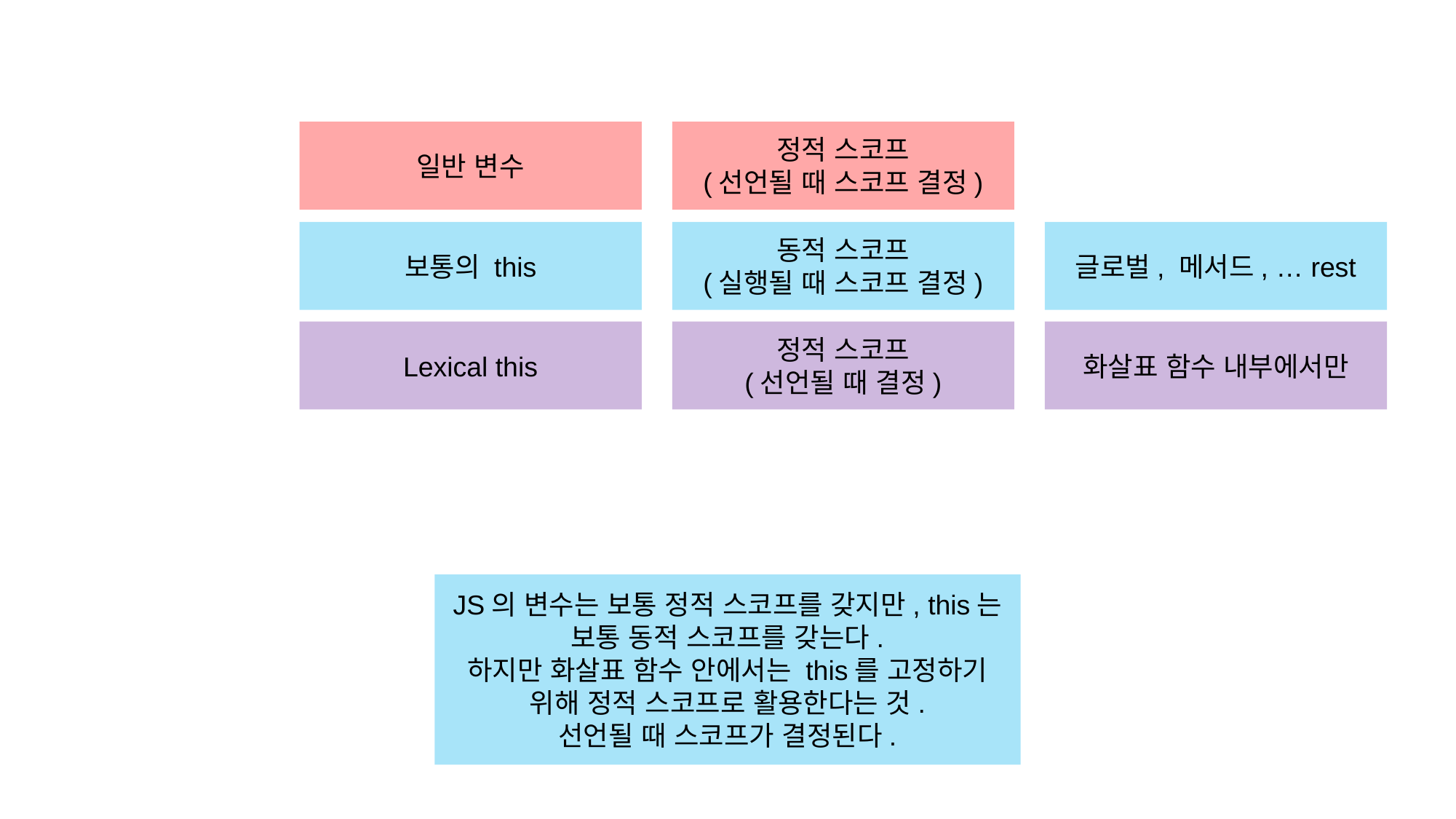

일반 변수
정적 스코프
(선언될 때 스코프 결정)
보통의 this
동적 스코프
(실행될 때 스코프 결정)
글로벌, 메서드, … rest
Lexical this
정적 스코프
(선언될 때 결정)
화살표 함수 내부에서만
JS의 변수는 보통 정적 스코프를 갖지만, this는 보통 동적 스코프를 갖는다.
하지만 화살표 함수 안에서는 this를 고정하기 위해 정적 스코프로 활용한다는 것.
선언될 때 스코프가 결정된다.